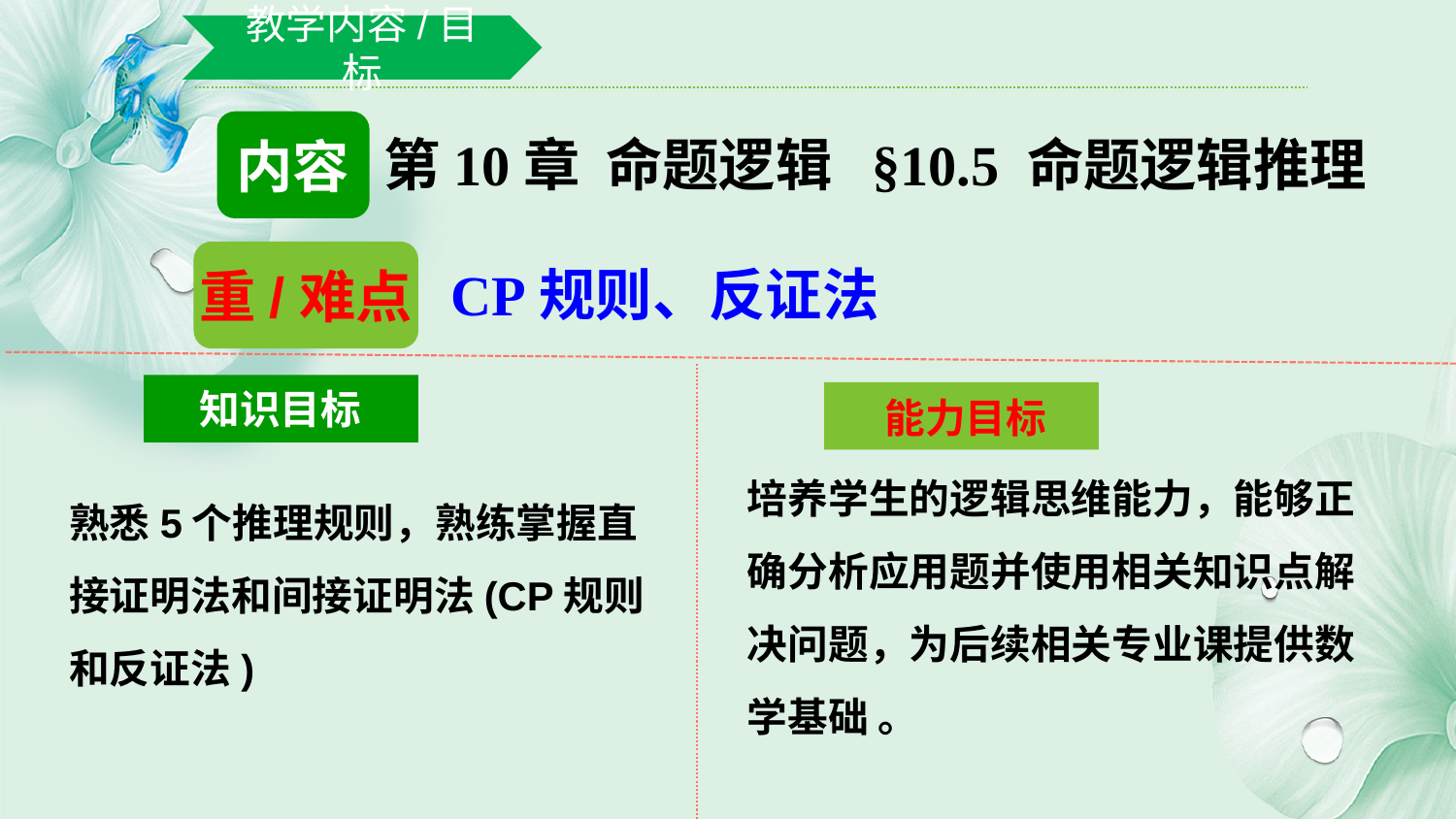

教学内容/目标
内容
第10章  命题逻辑  §10.5 命题逻辑推理
重/难点
CP规则、反证法

知识目标
熟悉5个推理规则，熟练掌握直接证明法和间接证明法(CP规则和反证法)

能力目标
培养学生的逻辑思维能力，能够正确分析应用题并使用相关知识点解决问题，为后续相关专业课提供数学基础 。